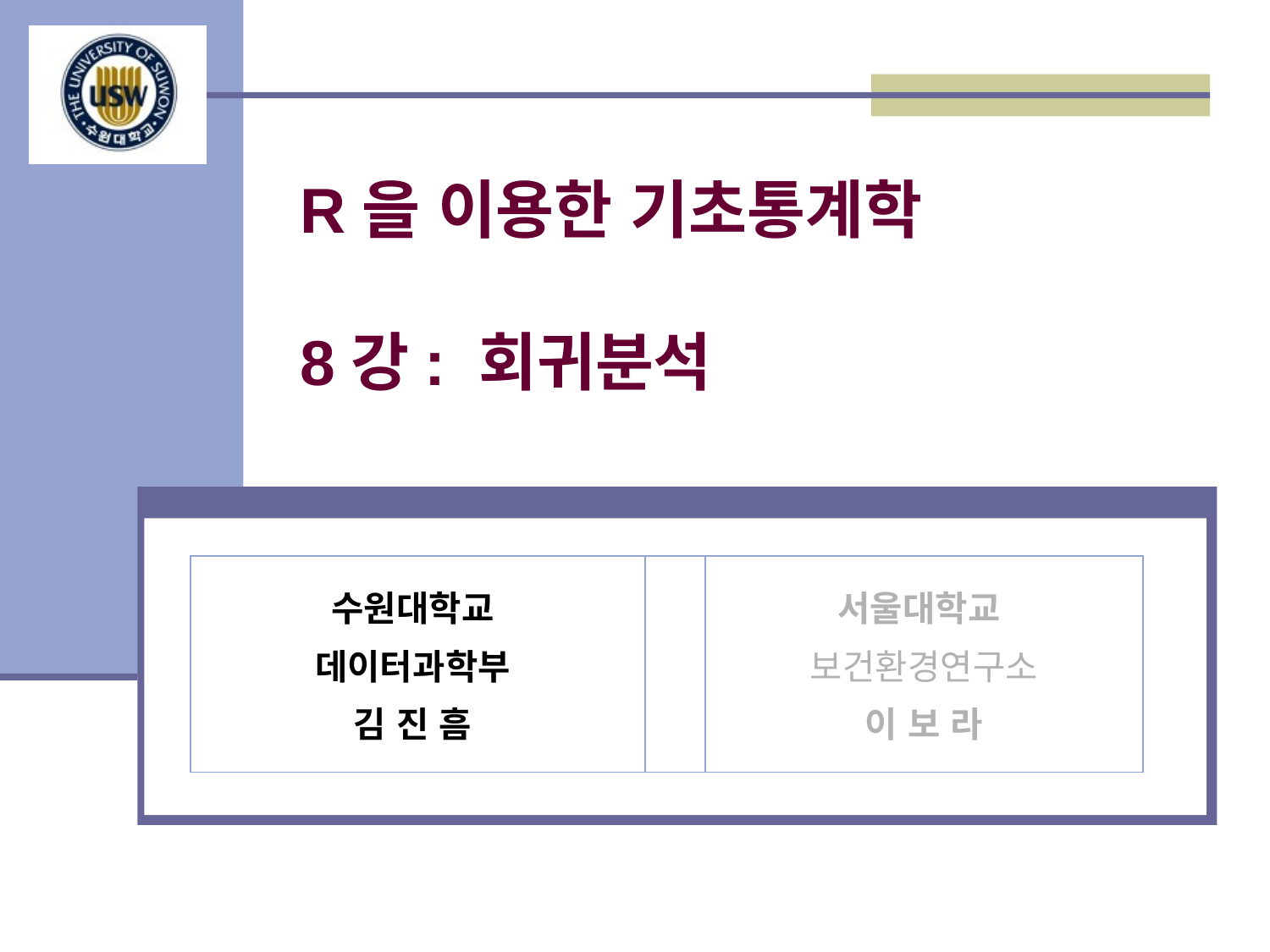

# R을 이용한 기초통계학 8강: 회귀분석
| 수원대학교 데이터과학부 김 진 흠 |  | 서울대학교 보건환경연구소 이 보 라 |
| --- | --- | --- |